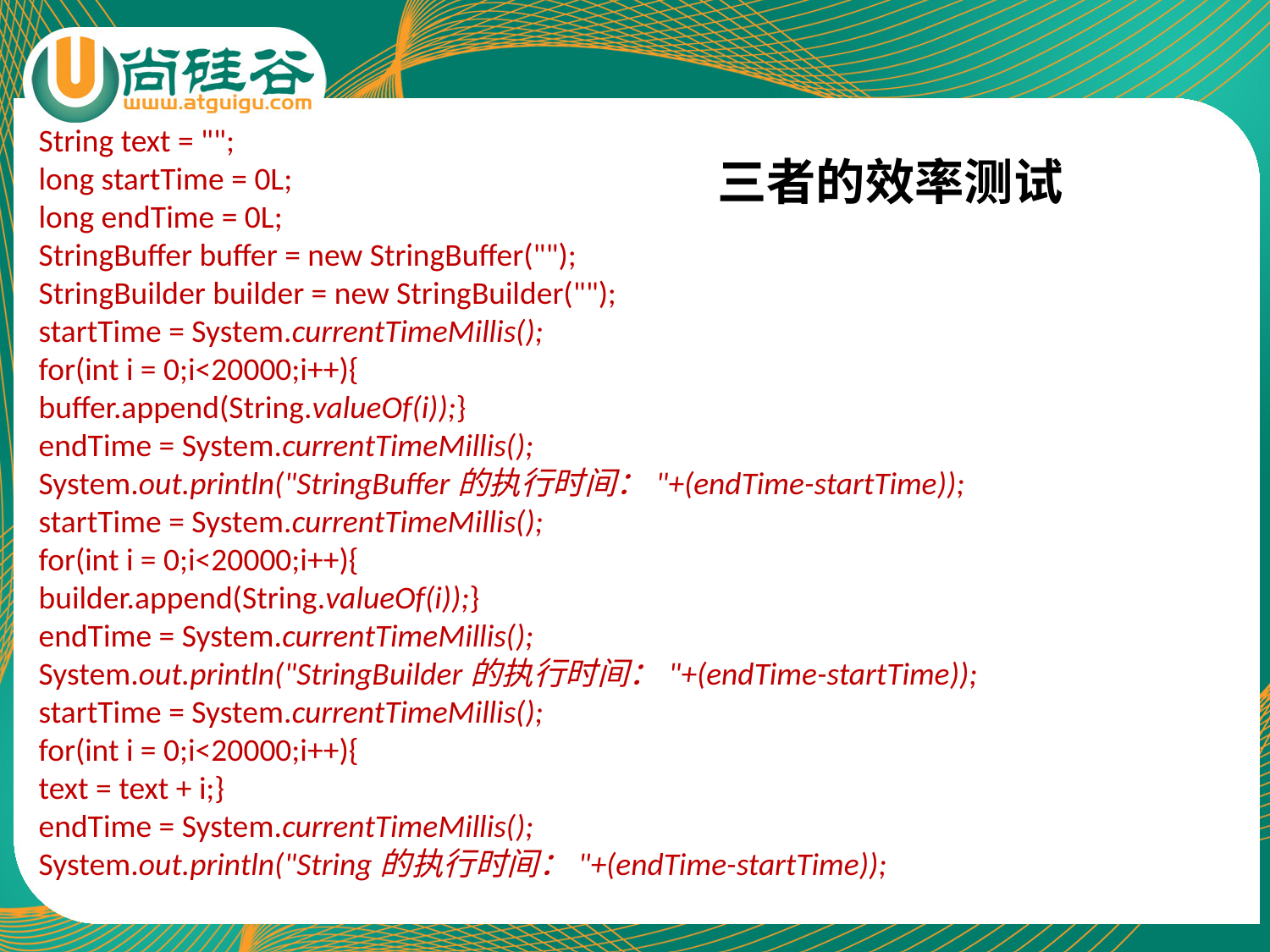

String text = "";
long startTime = 0L;
long endTime = 0L;
StringBuffer buffer = new StringBuffer("");
StringBuilder builder = new StringBuilder("");
startTime = System.currentTimeMillis();
for(int i = 0;i<20000;i++){
buffer.append(String.valueOf(i));}
endTime = System.currentTimeMillis();
System.out.println("StringBuffer的执行时间："+(endTime-startTime));
startTime = System.currentTimeMillis();
for(int i = 0;i<20000;i++){
builder.append(String.valueOf(i));}
endTime = System.currentTimeMillis();
System.out.println("StringBuilder的执行时间："+(endTime-startTime));
startTime = System.currentTimeMillis();
for(int i = 0;i<20000;i++){
text = text + i;}
endTime = System.currentTimeMillis();
System.out.println("String的执行时间："+(endTime-startTime));
三者的效率测试